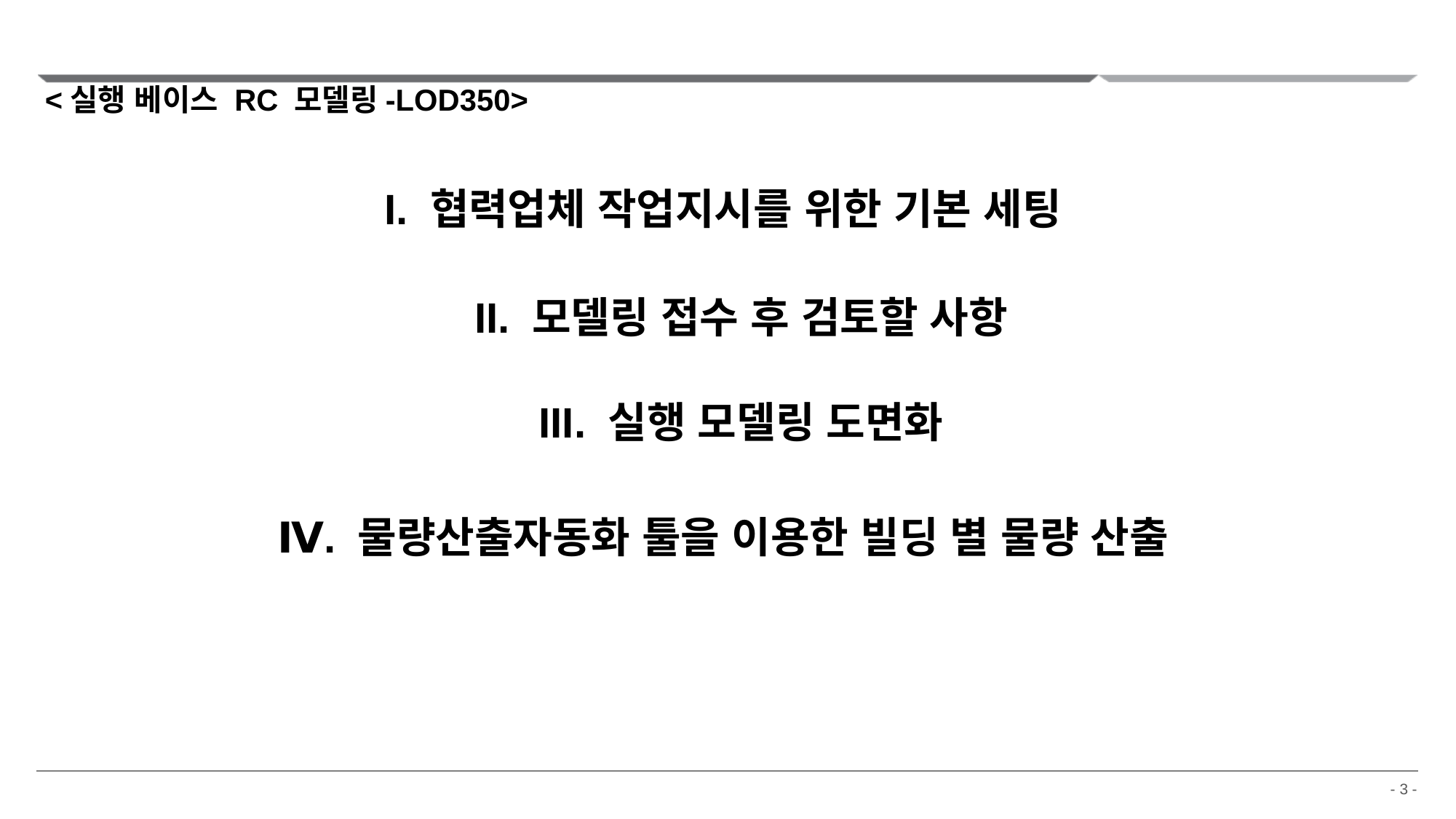

<실행 베이스 RC 모델링-LOD350>
I. 협력업체 작업지시를 위한 기본 세팅
II. 모델링 접수 후 검토할 사항
III. 실행 모델링 도면화
Ⅳ. 물량산출자동화 툴을 이용한 빌딩 별 물량 산출